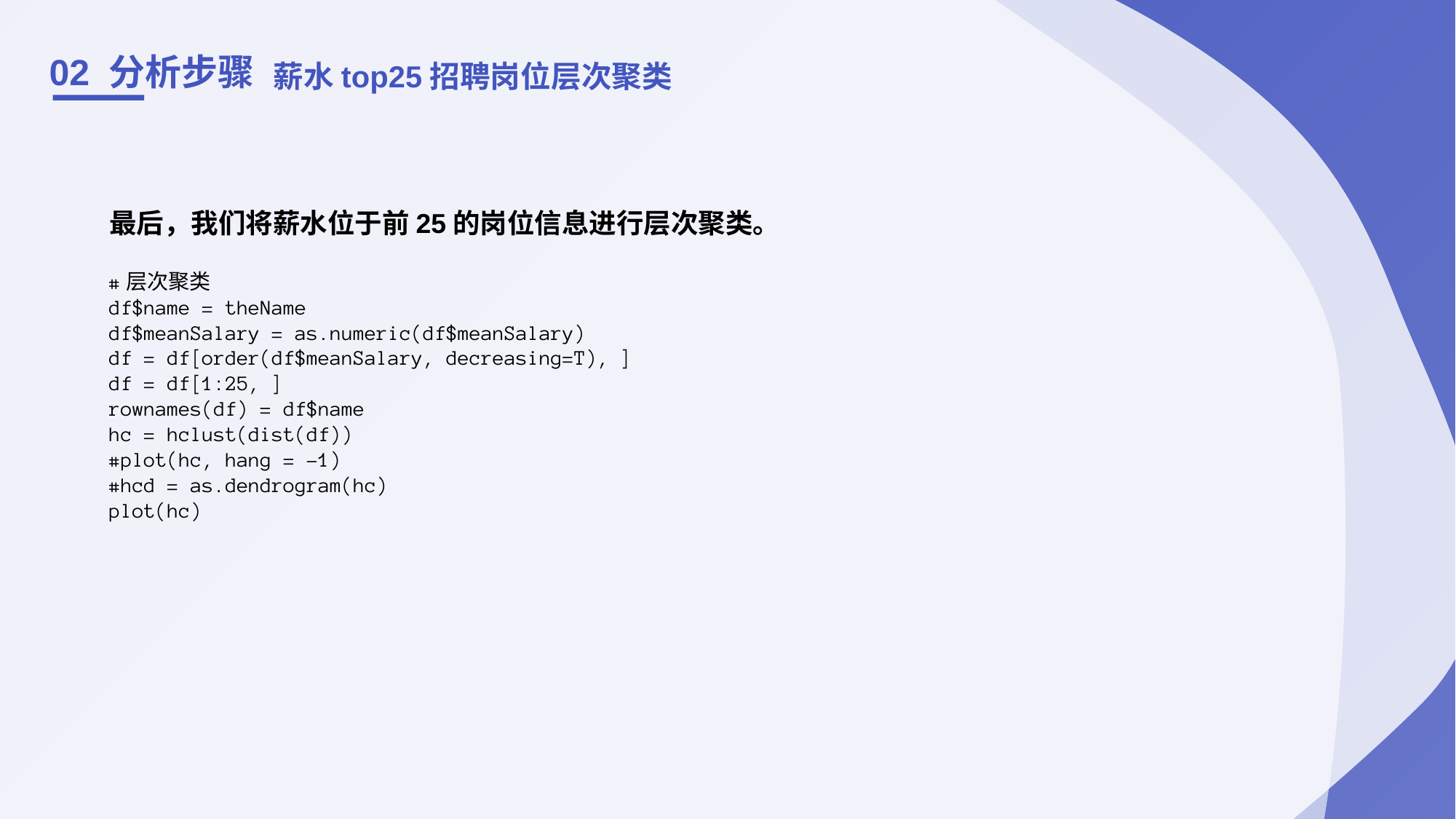

02 分析步骤
薪水top25招聘岗位层次聚类

最后，我们将薪水位于前25的岗位信息进行层次聚类。

#层次聚类
df$name = theName
df$meanSalary = as.numeric(df$meanSalary)
df = df[order(df$meanSalary, decreasing=T), ]
df = df[1:25, ]
rownames(df) = df$name
hc = hclust(dist(df))
#plot(hc, hang = -1)
#hcd = as.dendrogram(hc)
plot(hc)